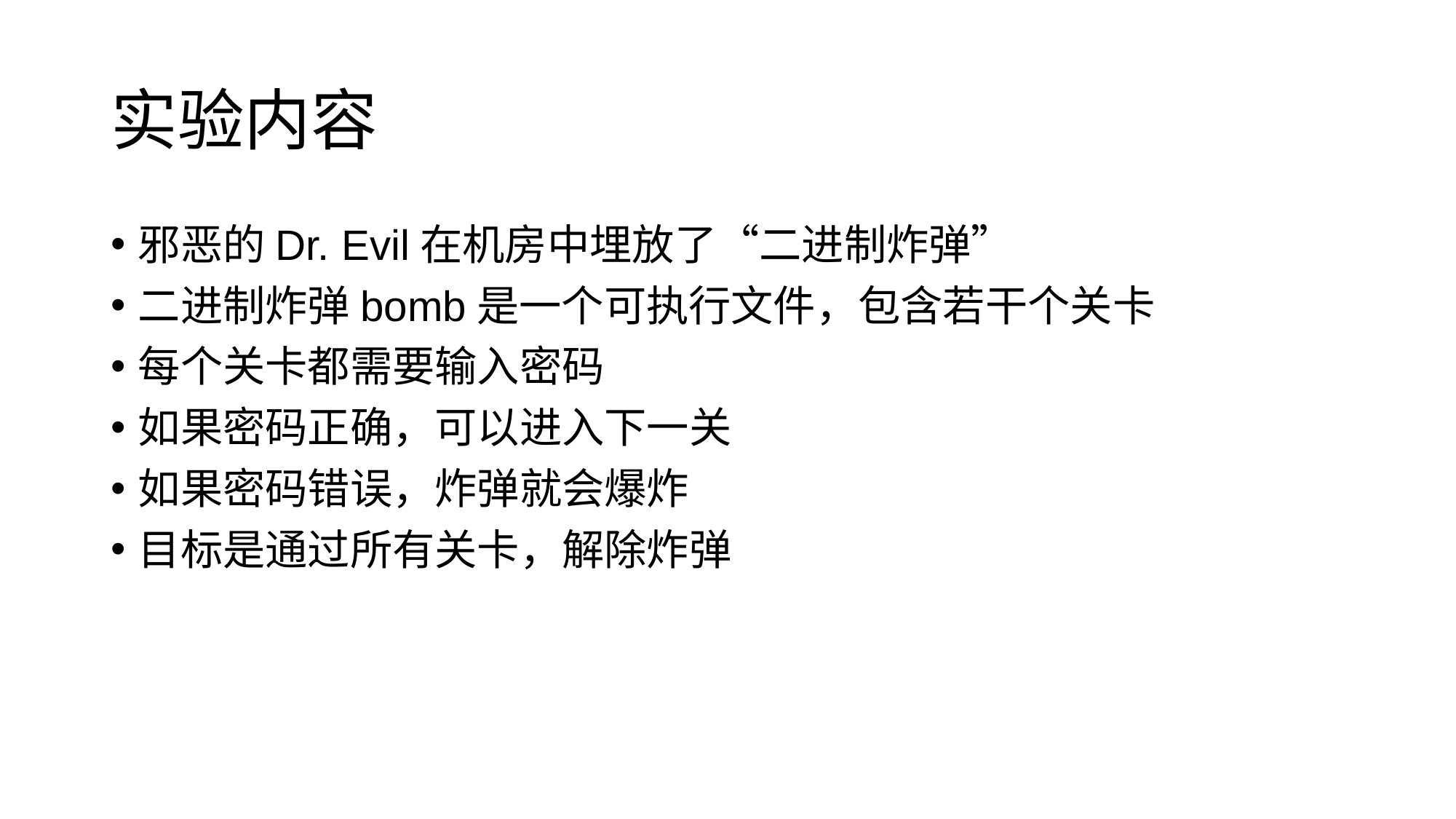

# 实验内容
邪恶的Dr. Evil在机房中埋放了“二进制炸弹”
二进制炸弹bomb是一个可执行文件，包含若干个关卡
每个关卡都需要输入密码
如果密码正确，可以进入下一关
如果密码错误，炸弹就会爆炸
目标是通过所有关卡，解除炸弹